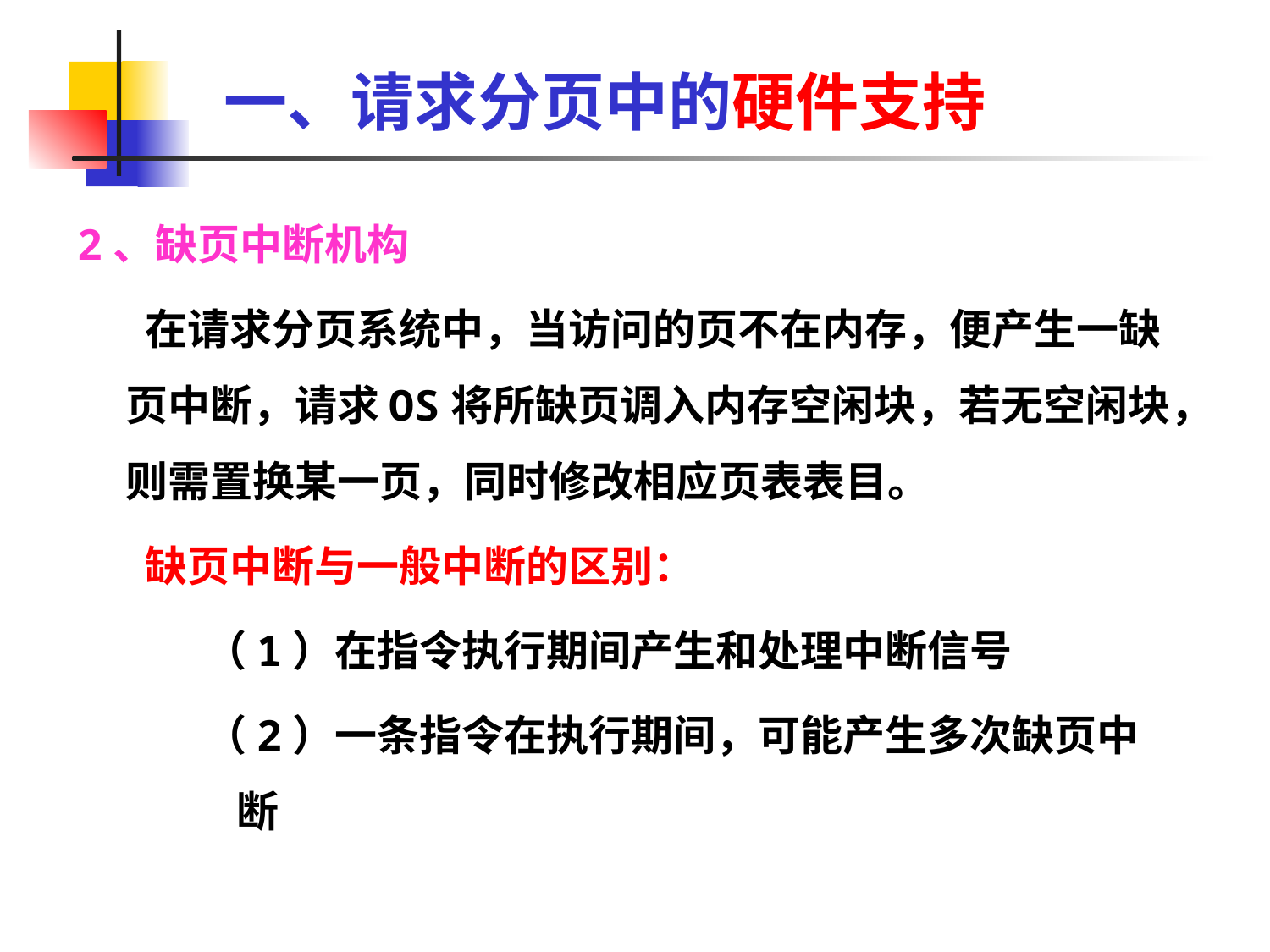

# 一、请求分页中的硬件支持
2、缺页中断机构
      在请求分页系统中，当访问的页不在内存，便产生一缺页中断，请求OS将所缺页调入内存空闲块，若无空闲块，则需置换某一页，同时修改相应页表表目。
      缺页中断与一般中断的区别：
（1）在指令执行期间产生和处理中断信号
（2）一条指令在执行期间，可能产生多次缺页中断